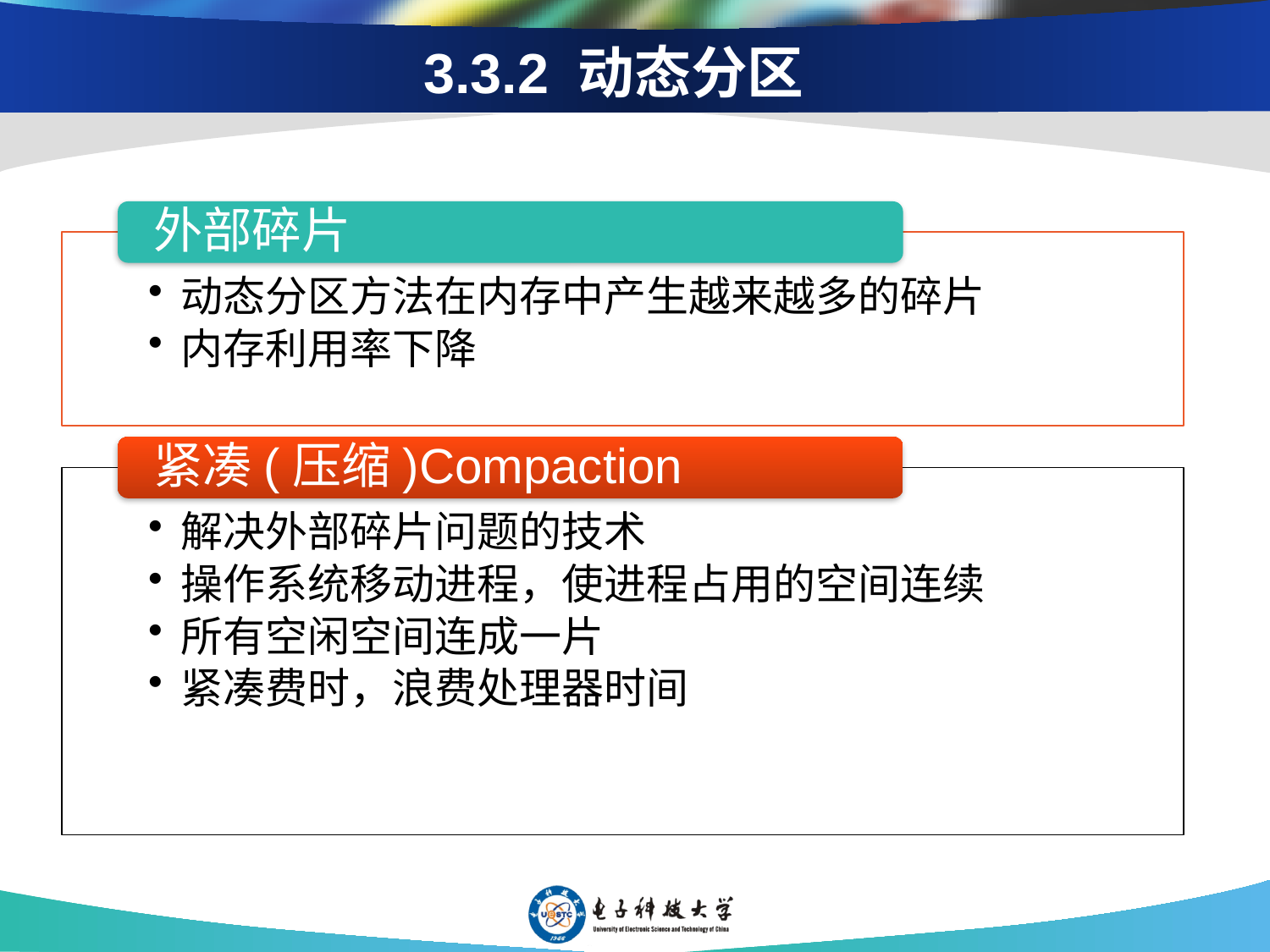

# 3.3.2 动态分区
动态分区方法在内存中产生越来越多的碎片
内存利用率下降
外部碎片
解决外部碎片问题的技术
操作系统移动进程，使进程占用的空间连续
所有空闲空间连成一片
紧凑费时，浪费处理器时间
紧凑(压缩)Compaction